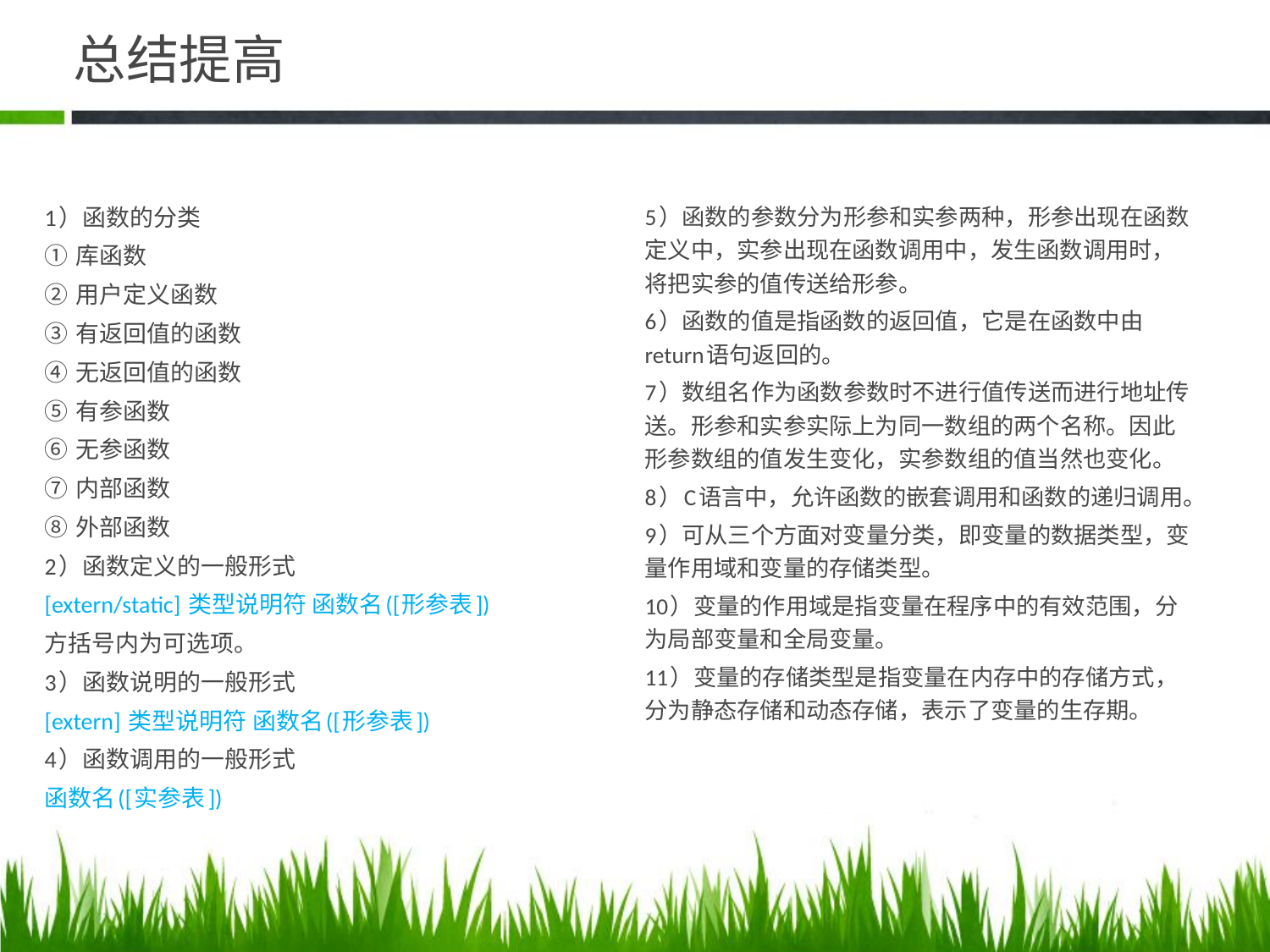

# 总结提高
1）函数的分类
① 库函数
② 用户定义函数
③ 有返回值的函数
④ 无返回值的函数
⑤ 有参函数
⑥ 无参函数
⑦ 内部函数
⑧ 外部函数
2）函数定义的一般形式
[extern/static] 类型说明符 函数名([形参表])
方括号内为可选项。
3）函数说明的一般形式
[extern] 类型说明符 函数名([形参表])
4）函数调用的一般形式
函数名([实参表])

5）函数的参数分为形参和实参两种，形参出现在函数定义中，实参出现在函数调用中，发生函数调用时，将把实参的值传送给形参。
6）函数的值是指函数的返回值，它是在函数中由return语句返回的。
7）数组名作为函数参数时不进行值传送而进行地址传送。形参和实参实际上为同一数组的两个名称。因此形参数组的值发生变化，实参数组的值当然也变化。
8）C语言中，允许函数的嵌套调用和函数的递归调用。
9）可从三个方面对变量分类，即变量的数据类型，变量作用域和变量的存储类型。
10）变量的作用域是指变量在程序中的有效范围，分为局部变量和全局变量。
11）变量的存储类型是指变量在内存中的存储方式，分为静态存储和动态存储，表示了变量的生存期。